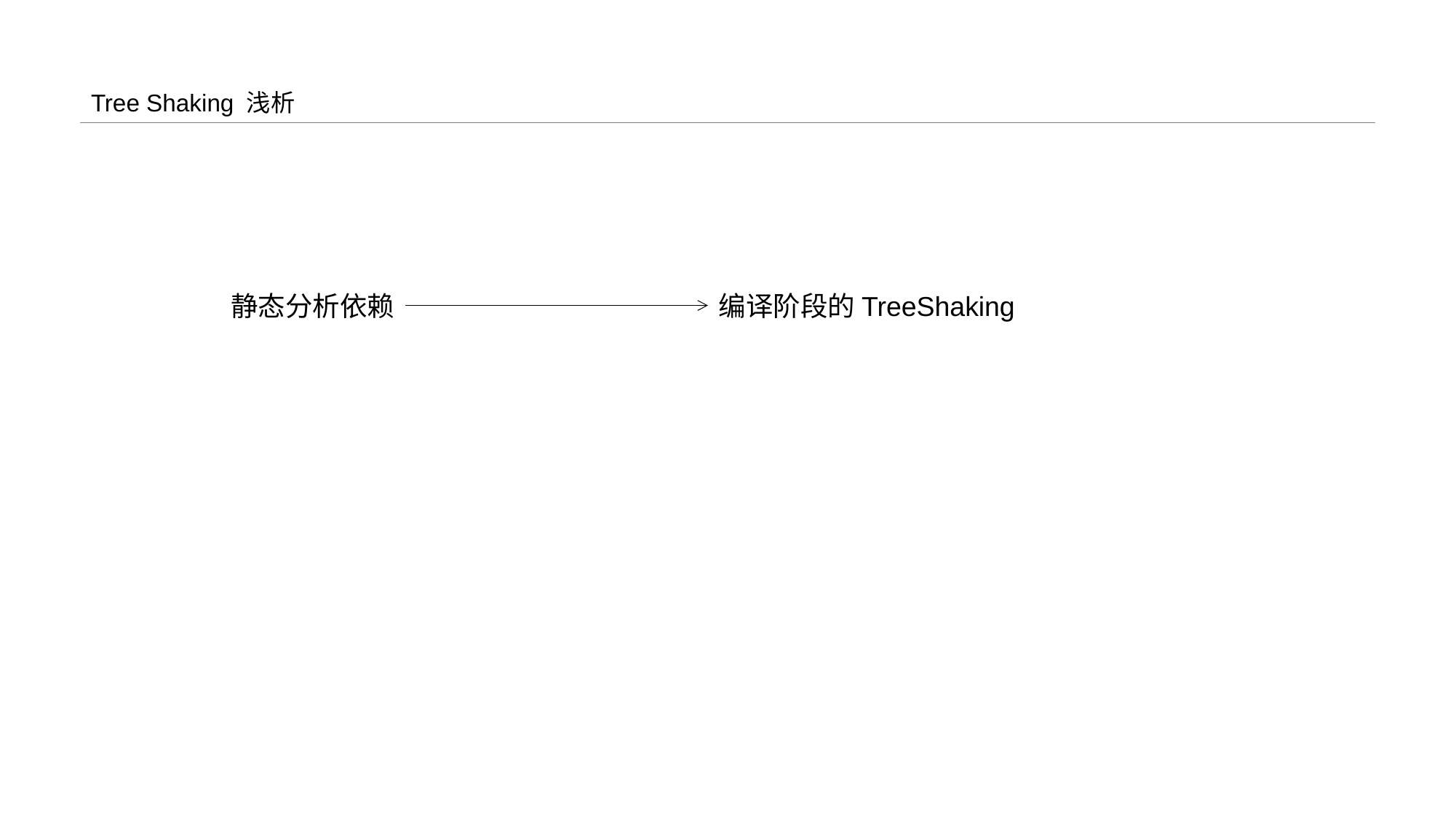

# Tree Shaking 浅析
静态分析依赖
编译阶段的TreeShaking
35